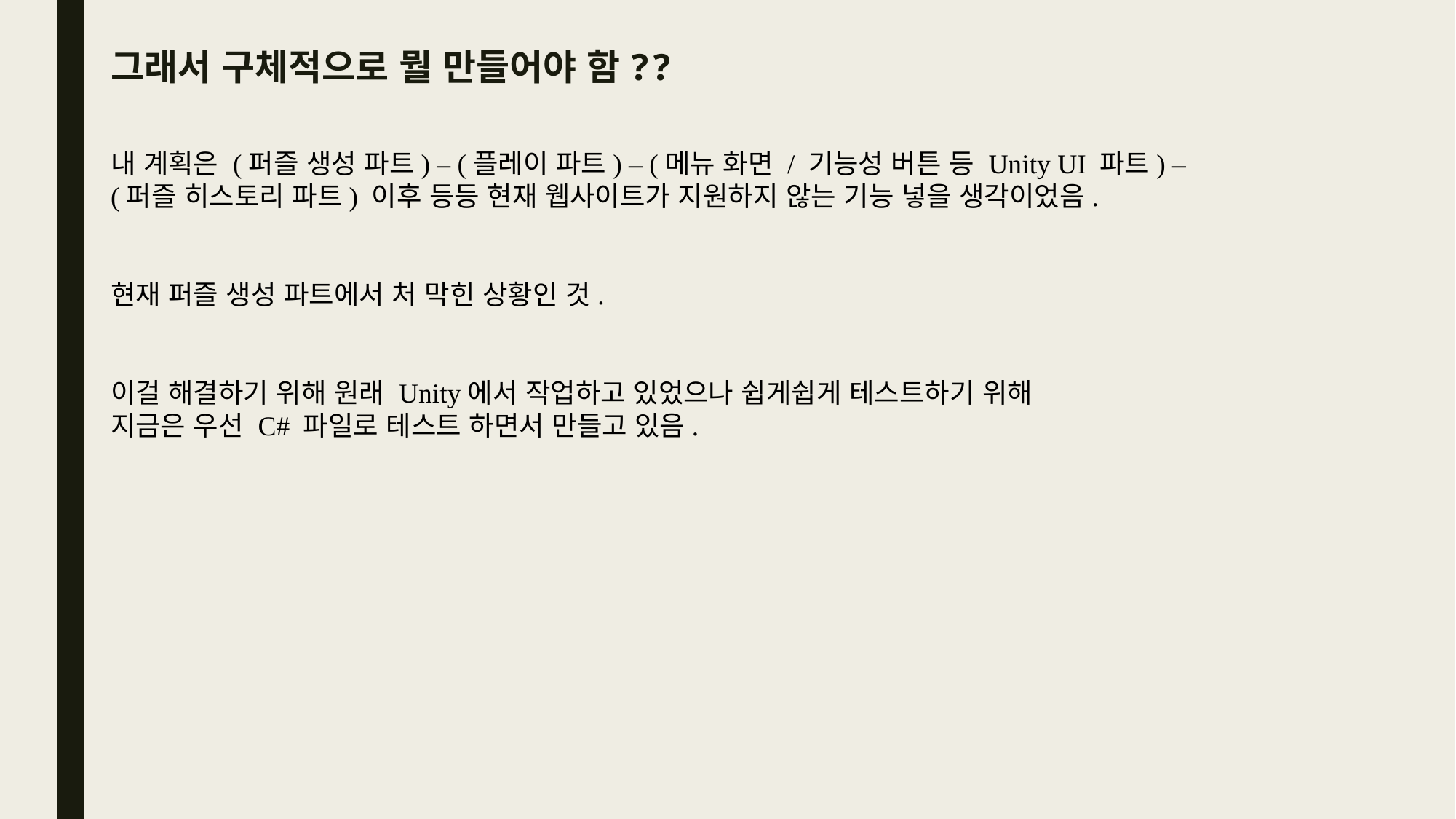

# 그래서 구체적으로 뭘 만들어야 함??
내 계획은 (퍼즐 생성 파트) – (플레이 파트) – (메뉴 화면 / 기능성 버튼 등 Unity UI 파트) –
(퍼즐 히스토리 파트) 이후 등등 현재 웹사이트가 지원하지 않는 기능 넣을 생각이었음.

현재 퍼즐 생성 파트에서 처 막힌 상황인 것.

이걸 해결하기 위해 원래 Unity에서 작업하고 있었으나 쉽게쉽게 테스트하기 위해
지금은 우선 C# 파일로 테스트 하면서 만들고 있음.